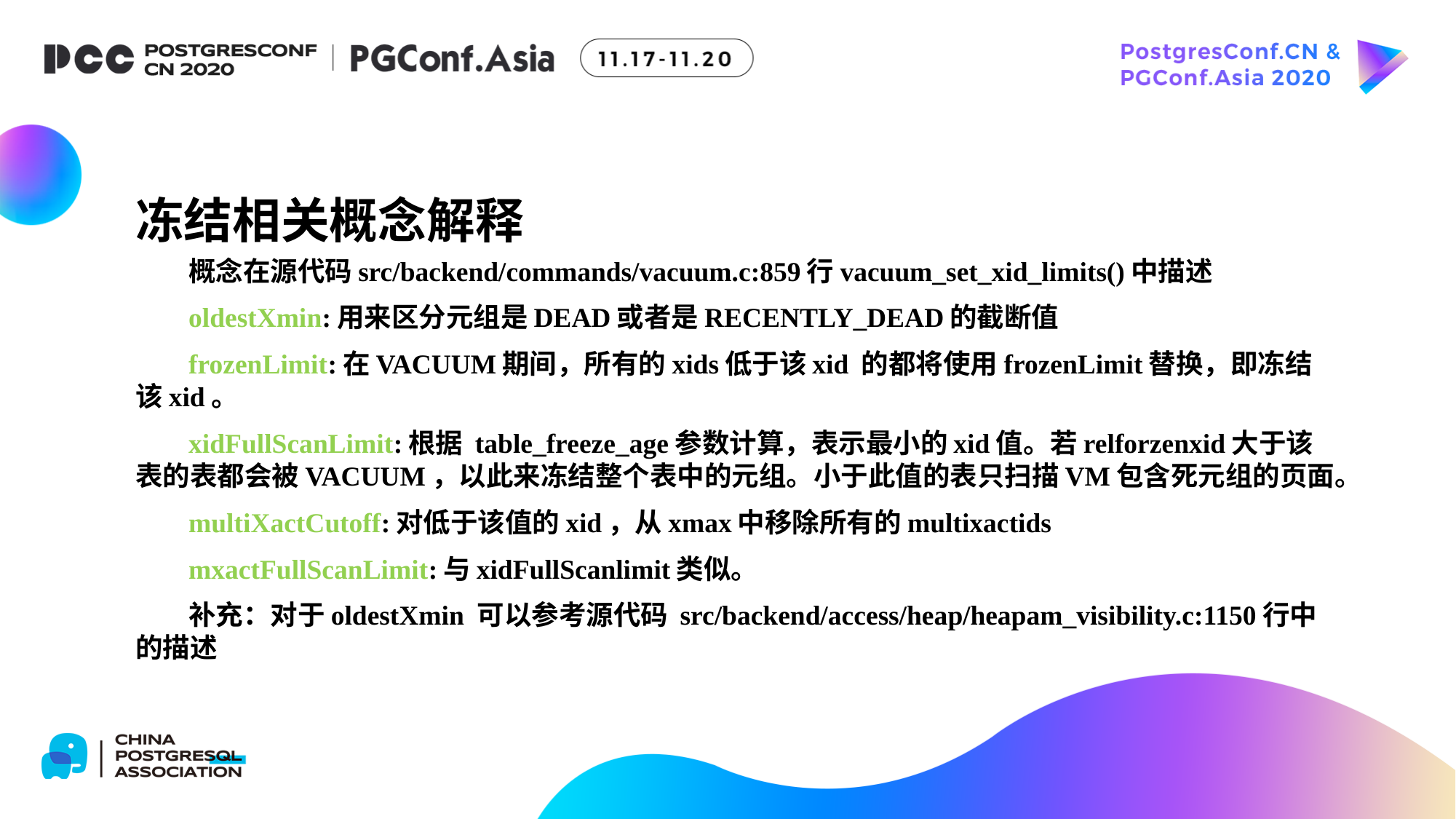

冻结相关概念解释
概念在源代码src/backend/commands/vacuum.c:859行vacuum_set_xid_limits()中描述
oldestXmin:用来区分元组是DEAD或者是RECENTLY_DEAD的截断值
frozenLimit:在VACUUM期间，所有的xids低于该xid 的都将使用frozenLimit替换，即冻结该xid。
xidFullScanLimit:根据 table_freeze_age参数计算，表示最小的xid值。若relforzenxid大于该表的表都会被VACUUM，以此来冻结整个表中的元组。小于此值的表只扫描VM包含死元组的页面。
multiXactCutoff:对低于该值的xid，从xmax中移除所有的multixactids
mxactFullScanLimit:与xidFullScanlimit类似。
补充：对于oldestXmin 可以参考源代码 src/backend/access/heap/heapam_visibility.c:1150行中的描述